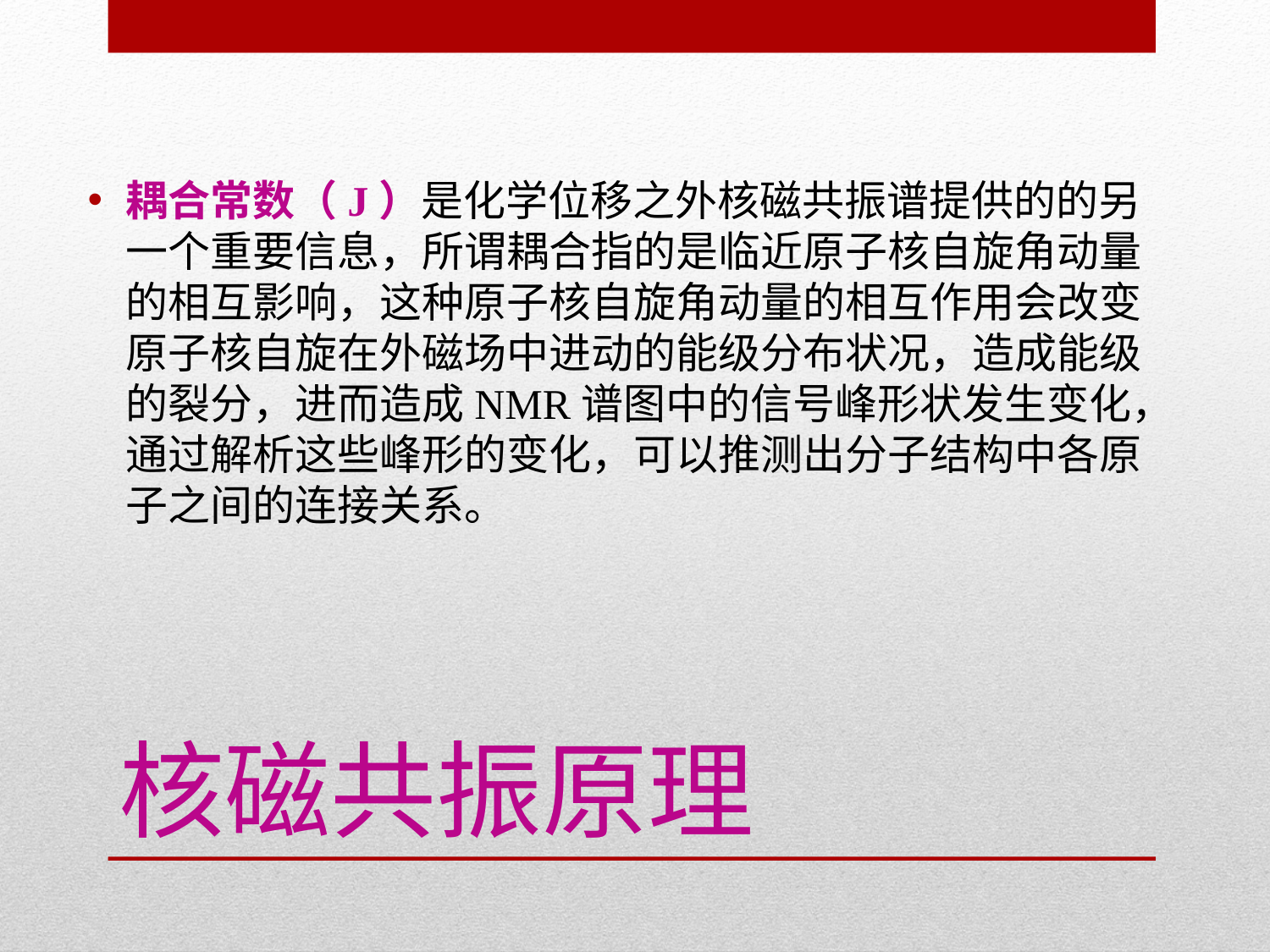

耦合常数（J）是化学位移之外核磁共振谱提供的的另一个重要信息，所谓耦合指的是临近原子核自旋角动量的相互影响，这种原子核自旋角动量的相互作用会改变原子核自旋在外磁场中进动的能级分布状况，造成能级的裂分，进而造成NMR谱图中的信号峰形状发生变化，通过解析这些峰形的变化，可以推测出分子结构中各原子之间的连接关系。
# 核磁共振原理